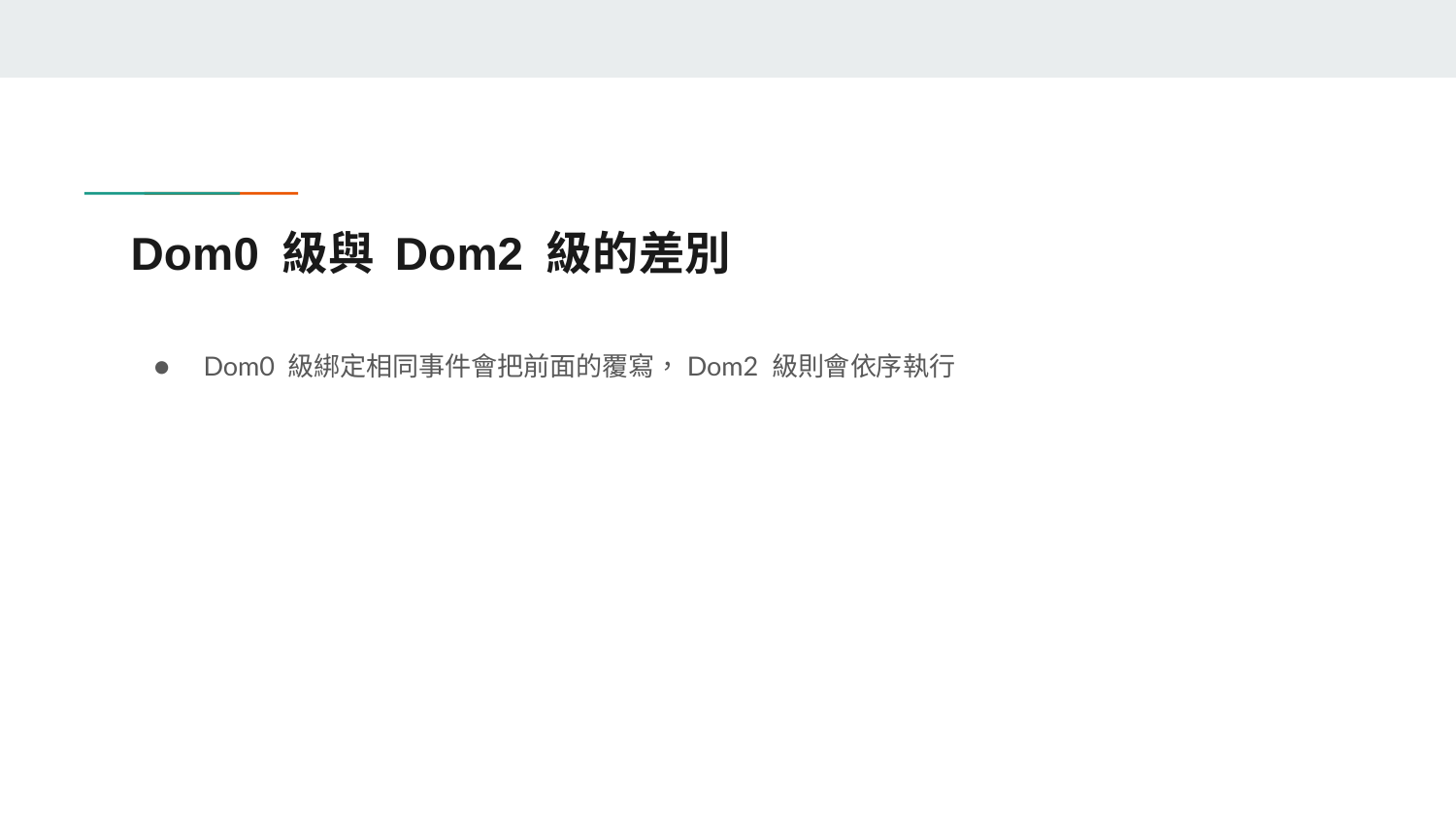

# Dom0 級與 Dom2 級的差別
Dom0 級綁定相同事件會把前面的覆寫，Dom2 級則會依序執行